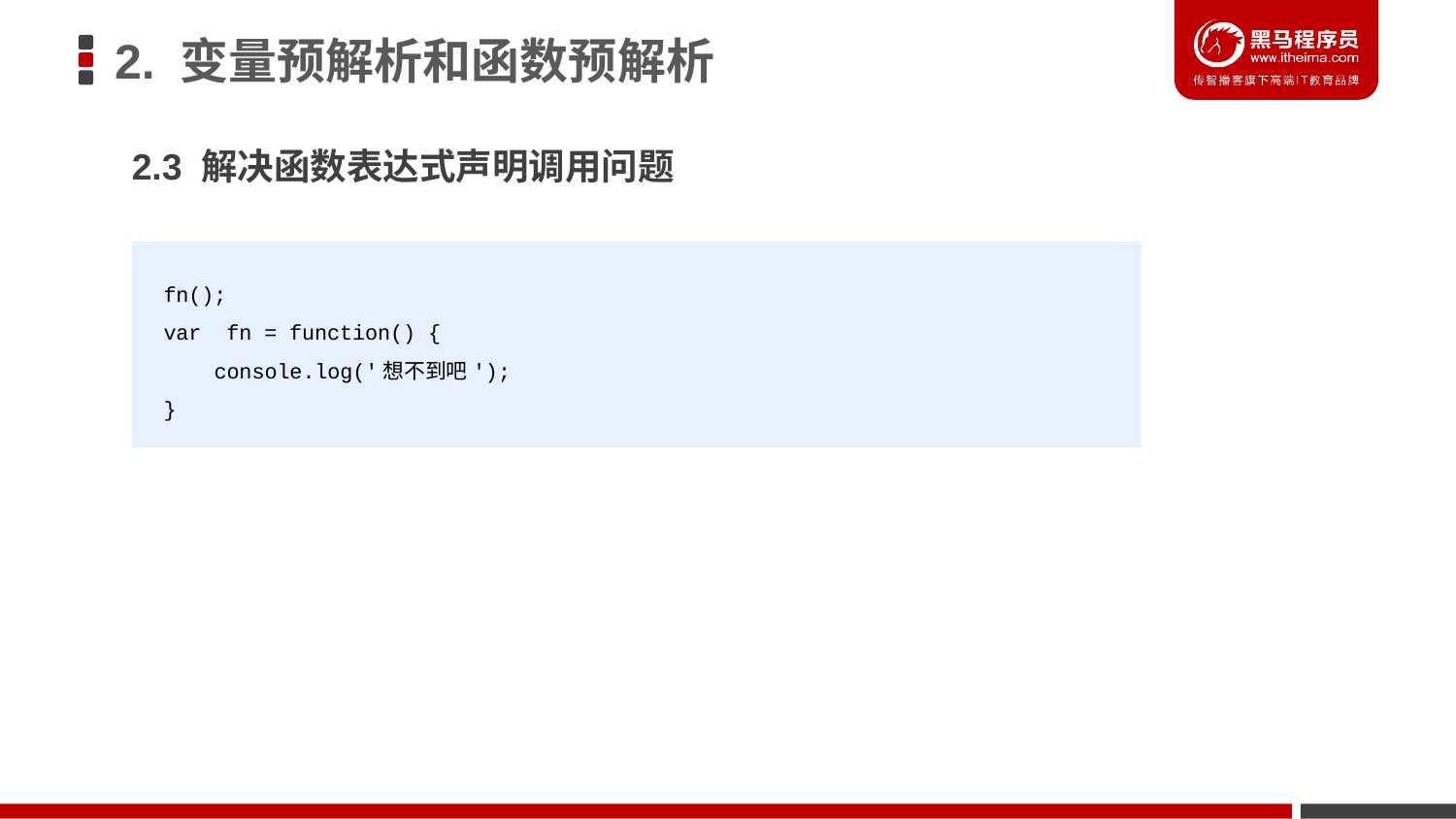

# 2. 变量预解析和函数预解析
2.3 解决函数表达式声明调用问题
fn();
var  fn = function() {
    console.log('想不到吧');
}